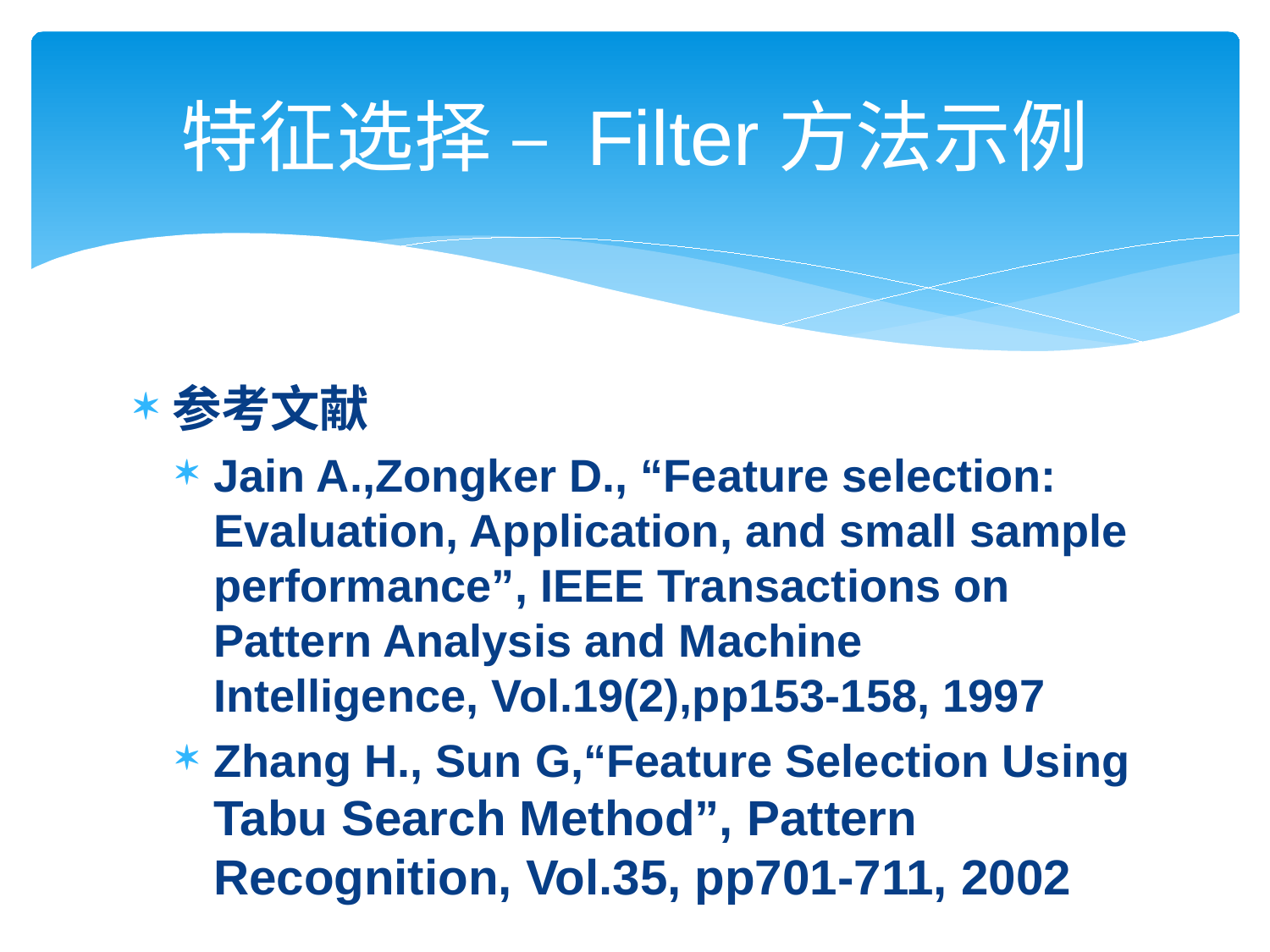

# 特征选择 – Filter方法示例
参考文献
Jain A.,Zongker D., “Feature selection: Evaluation, Application, and small sample performance”, IEEE Transactions on Pattern Analysis and Machine Intelligence, Vol.19(2),pp153-158, 1997
Zhang H., Sun G,“Feature Selection Using Tabu Search Method”, Pattern Recognition, Vol.35, pp701-711, 2002